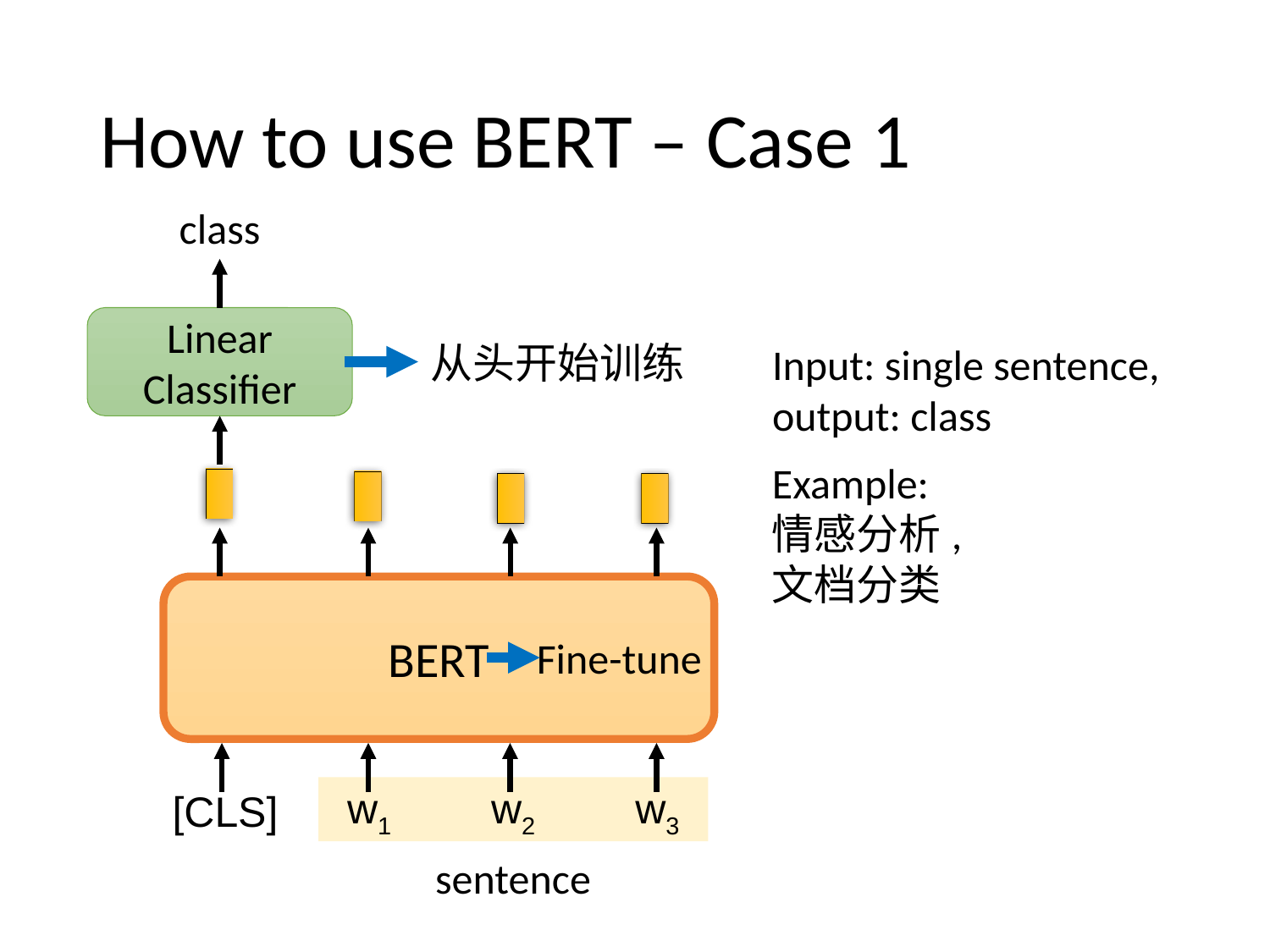

# How to use BERT – Case 1
class
Linear Classifier
从头开始训练
Input: single sentence,
output: class
Example:
情感分析,
文档分类

BERT
Fine-tune
w1
w2
w3

[CLS]
sentence